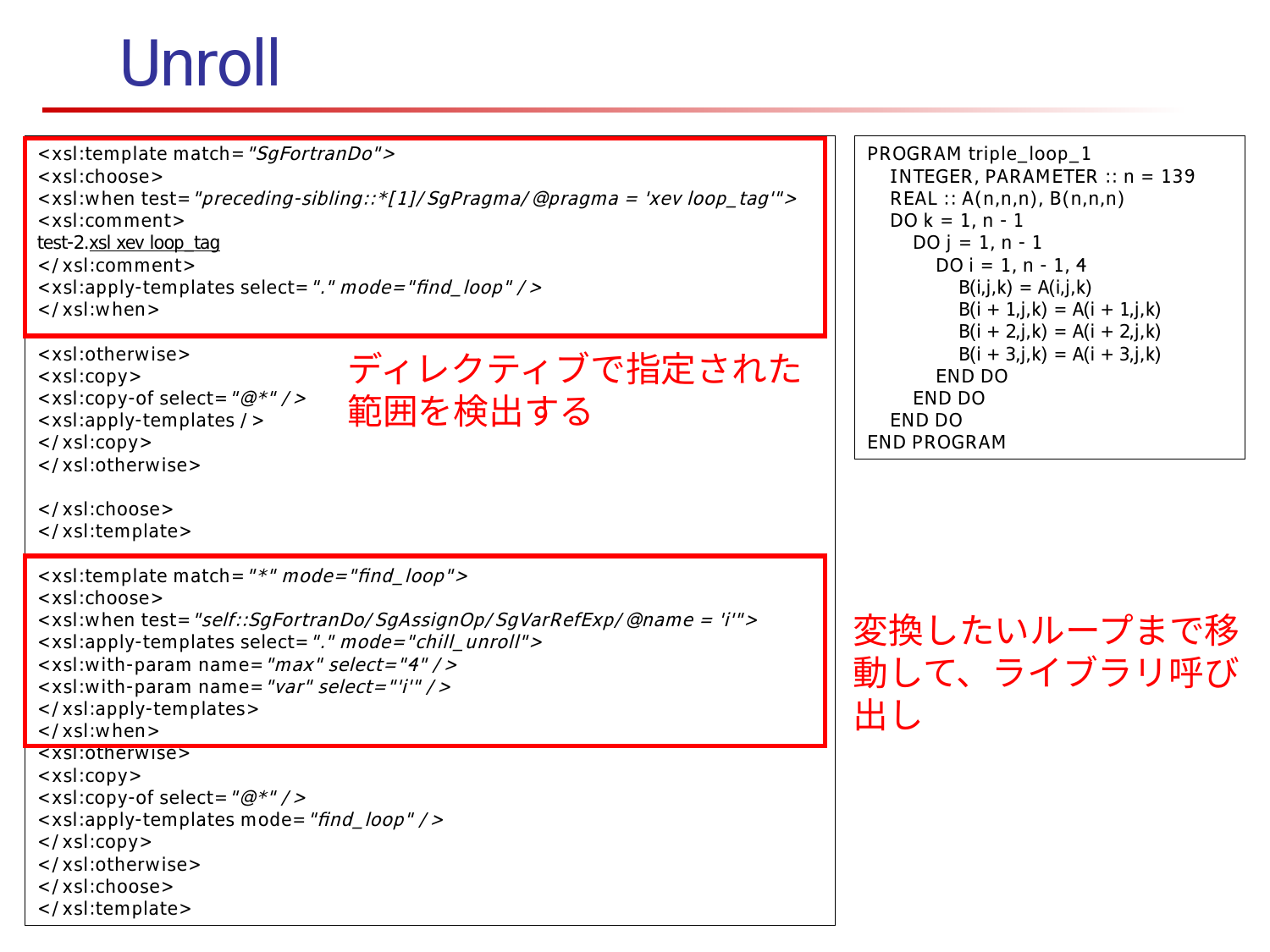

# Unroll
<xsl:template match="SgFortranDo">
<xsl:choose>
<xsl:when test="preceding-sibling::*[1]/SgPragma/@pragma = 'xev loop_tag'">
<xsl:comment>
test-2.xsl xev loop_tag
</xsl:comment>
<xsl:apply-templates select="." mode="find_loop" />
</xsl:when>

<xsl:otherwise>
<xsl:copy>
<xsl:copy-of select="@*" />
<xsl:apply-templates />
</xsl:copy>
</xsl:otherwise>

</xsl:choose>
</xsl:template>

<xsl:template match="*" mode="find_loop">
<xsl:choose>
<xsl:when test="self::SgFortranDo/SgAssignOp/SgVarRefExp/@name = 'i'">
<xsl:apply-templates select="." mode="chill_unroll">
<xsl:with-param name="max" select="4" />
<xsl:with-param name="var" select="'i'" />
</xsl:apply-templates>
</xsl:when>
<xsl:otherwise>
<xsl:copy>
<xsl:copy-of select="@*" />
<xsl:apply-templates mode="find_loop" />
</xsl:copy>
</xsl:otherwise>
</xsl:choose>
</xsl:template>
PROGRAM triple_loop_1
    INTEGER, PARAMETER :: n = 139
    REAL :: A(n,n,n), B(n,n,n)
    DO k = 1, n - 1
        DO j = 1, n - 1
            DO i = 1, n - 1, 4
                B(i,j,k) = A(i,j,k)
                B(i + 1,j,k) = A(i + 1,j,k)
                B(i + 2,j,k) = A(i + 2,j,k)
                B(i + 3,j,k) = A(i + 3,j,k)
            END DO
        END DO
    END DO
END PROGRAM

ディレクティブで指定された範囲を検出する

変換したいループまで移動して、ライブラリ呼び出し